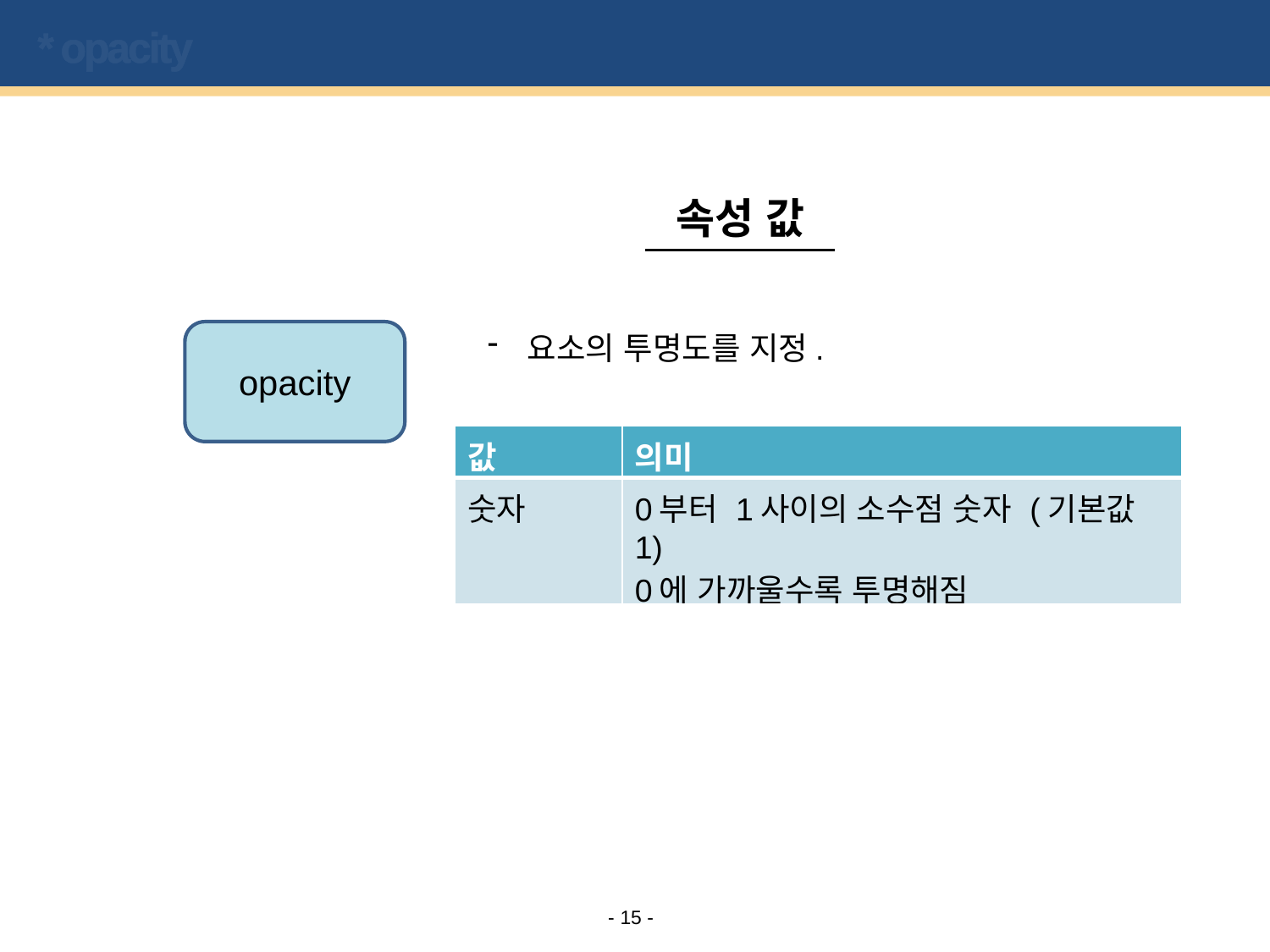

# * opacity
속성 값
opacity
요소의 투명도를 지정.
| 값 | 의미 |
| --- | --- |
| 숫자 | 0부터 1사이의 소수점 숫자 (기본값 1) 0에 가까울수록 투명해짐 |